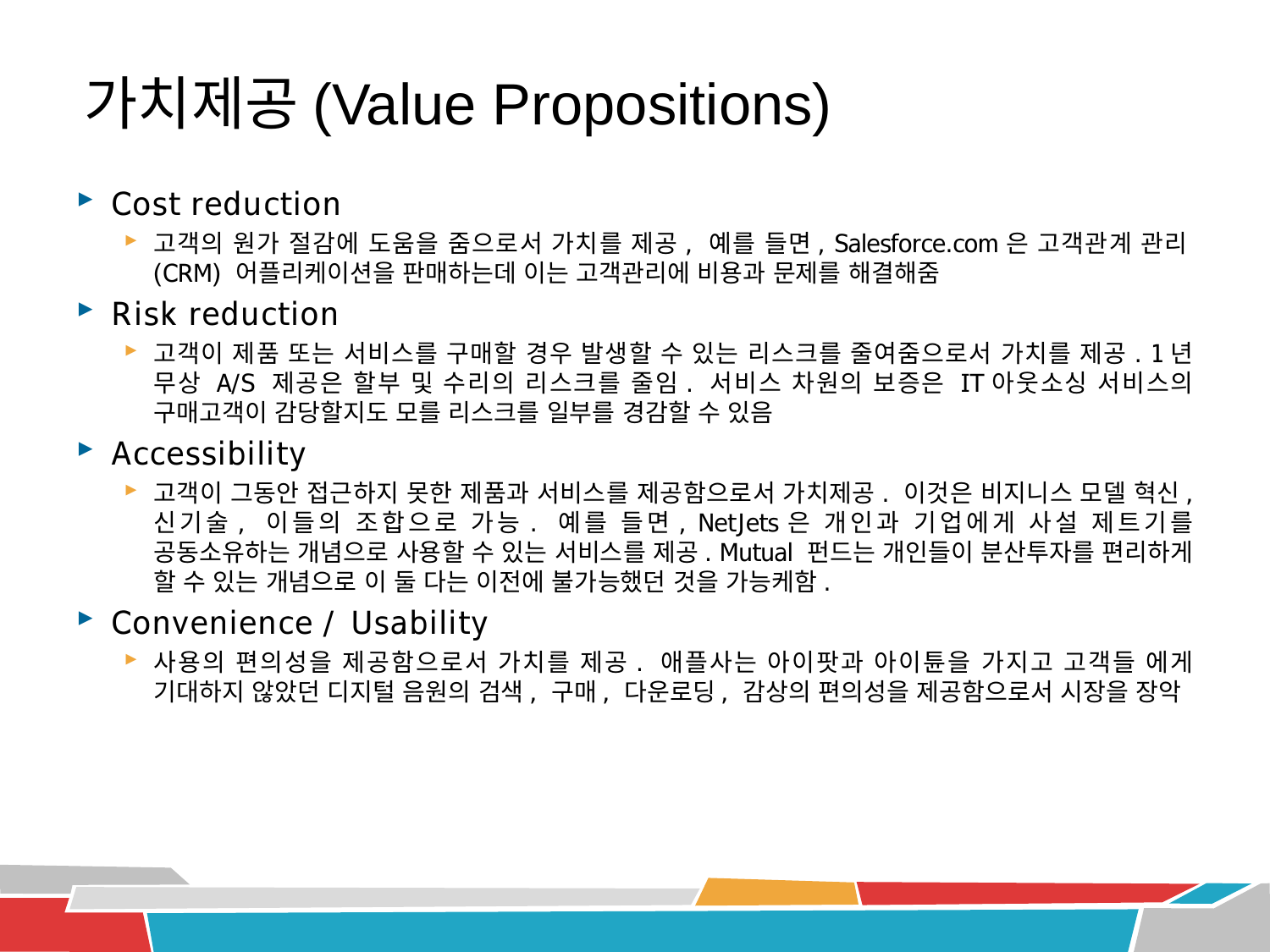

# 가치제공(Value Propositions)
Cost reduction
고객의 원가 절감에 도움을 줌으로서 가치를 제공, 예를 들면, Salesforce.com은 고객관계 관리(CRM) 어플리케이션을 판매하는데 이는 고객관리에 비용과 문제를 해결해줌
Risk reduction
고객이 제품 또는 서비스를 구매할 경우 발생할 수 있는 리스크를 줄여줌으로서 가치를 제공. 1년 무상 A/S 제공은 할부 및 수리의 리스크를 줄임. 서비스 차원의 보증은 IT아웃소싱 서비스의 구매고객이 감당할지도 모를 리스크를 일부를 경감할 수 있음
Accessibility
고객이 그동안 접근하지 못한 제품과 서비스를 제공함으로서 가치제공. 이것은 비지니스 모델 혁신, 신기술, 이들의 조합으로 가능. 예를 들면, NetJets은 개인과 기업에게 사설 제트기를 공동소유하는 개념으로 사용할 수 있는 서비스를 제공. Mutual 펀드는 개인들이 분산투자를 편리하게 할 수 있는 개념으로 이 둘 다는 이전에 불가능했던 것을 가능케함.
Convenience / Usability
사용의 편의성을 제공함으로서 가치를 제공. 애플사는 아이팟과 아이튠을 가지고 고객들 에게 기대하지 않았던 디지털 음원의 검색, 구매, 다운로딩, 감상의 편의성을 제공함으로서 시장을 장악